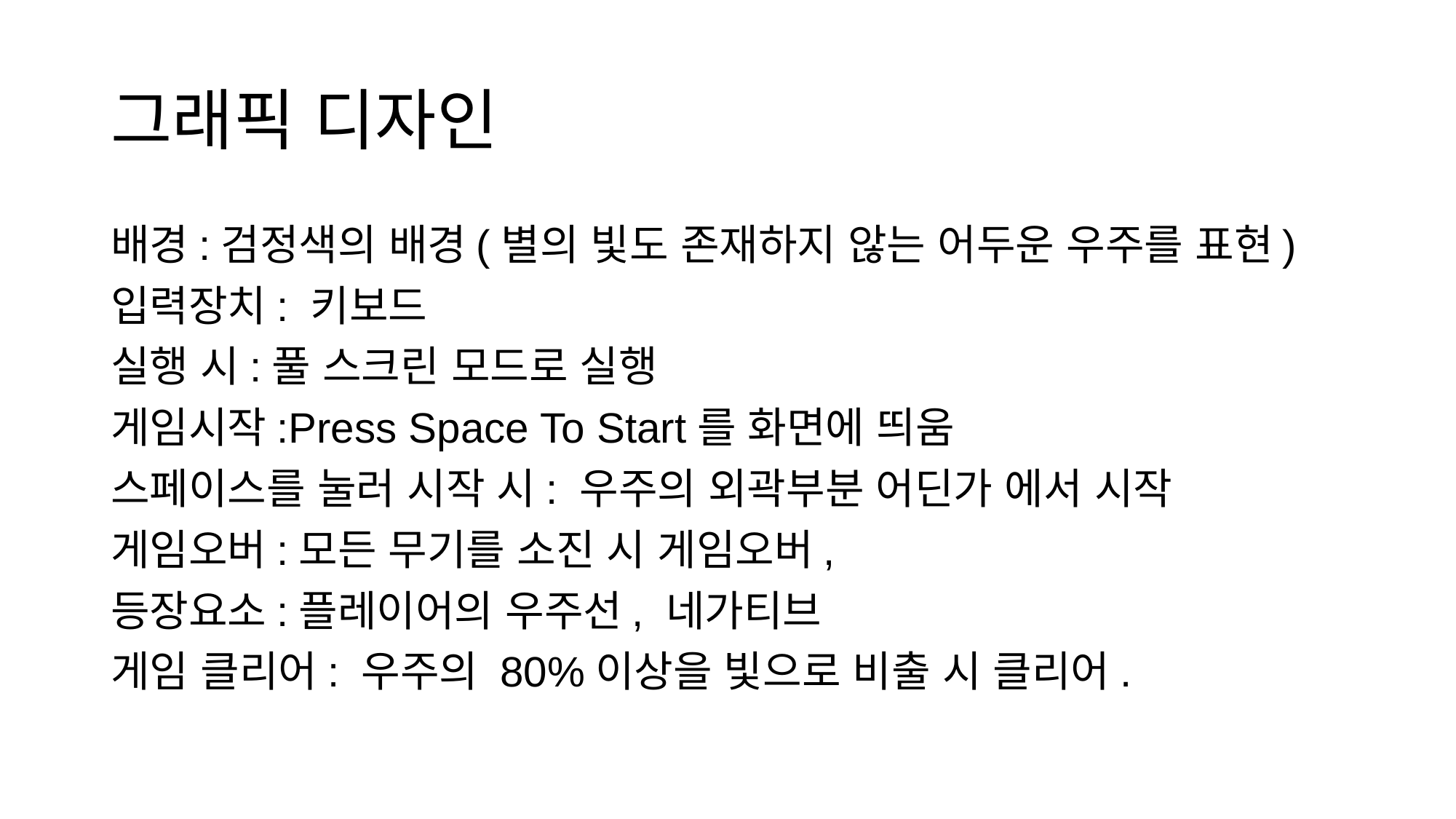

# 그래픽 디자인
배경:검정색의 배경(별의 빛도 존재하지 않는 어두운 우주를 표현)
입력장치: 키보드
실행 시:풀 스크린 모드로 실행
게임시작:Press Space To Start를 화면에 띄움
스페이스를 눌러 시작 시: 우주의 외곽부분 어딘가 에서 시작
게임오버:모든 무기를 소진 시 게임오버,
등장요소:플레이어의 우주선, 네가티브
게임 클리어: 우주의 80%이상을 빛으로 비출 시 클리어.